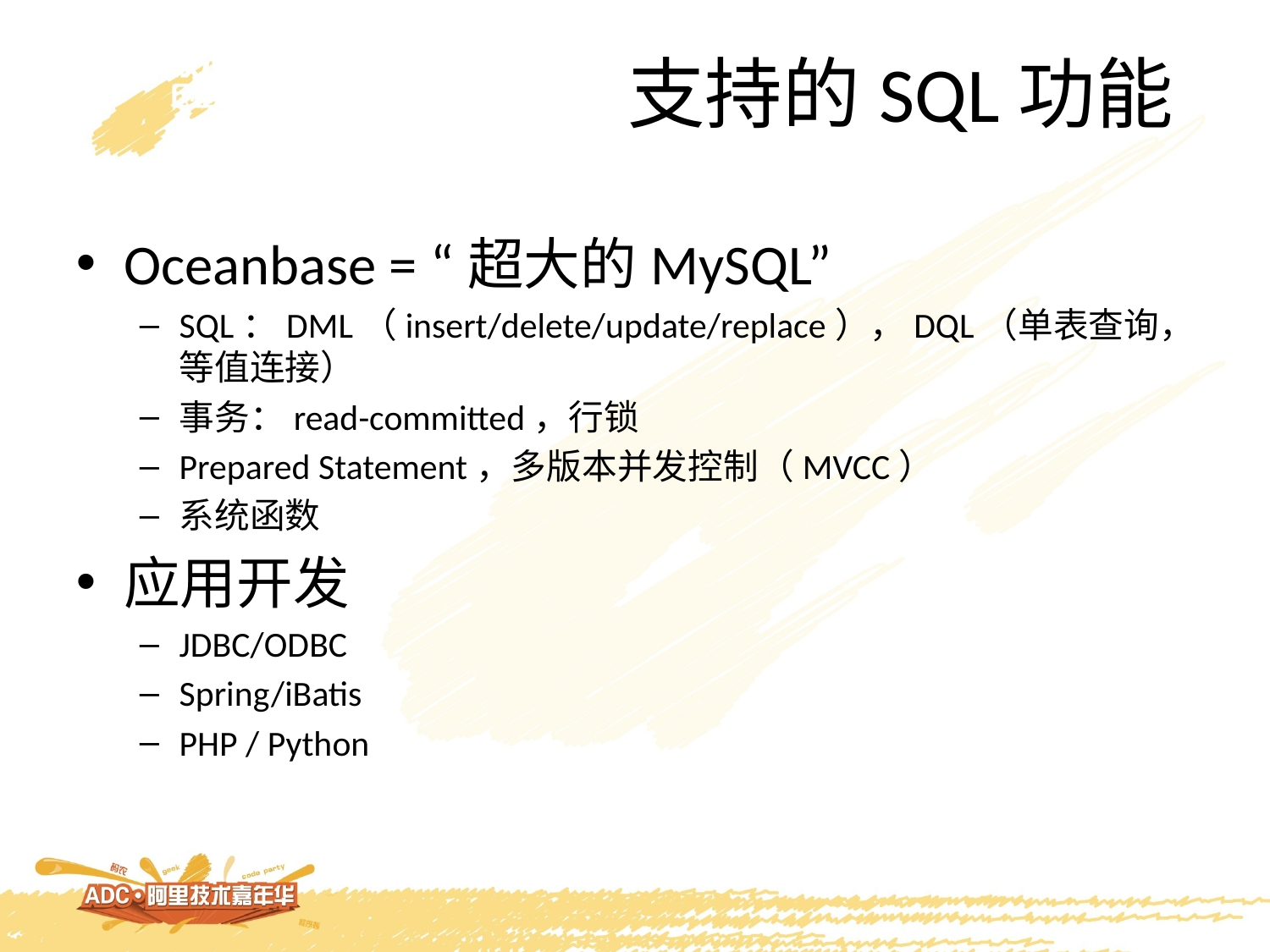

支持的SQL功能
Oceanbase = “超大的MySQL”
SQL：DML（insert/delete/update/replace），DQL（单表查询，等值连接）
事务：read-committed，行锁
Prepared Statement，多版本并发控制（MVCC）
系统函数
应用开发
JDBC/ODBC
Spring/iBatis
PHP / Python